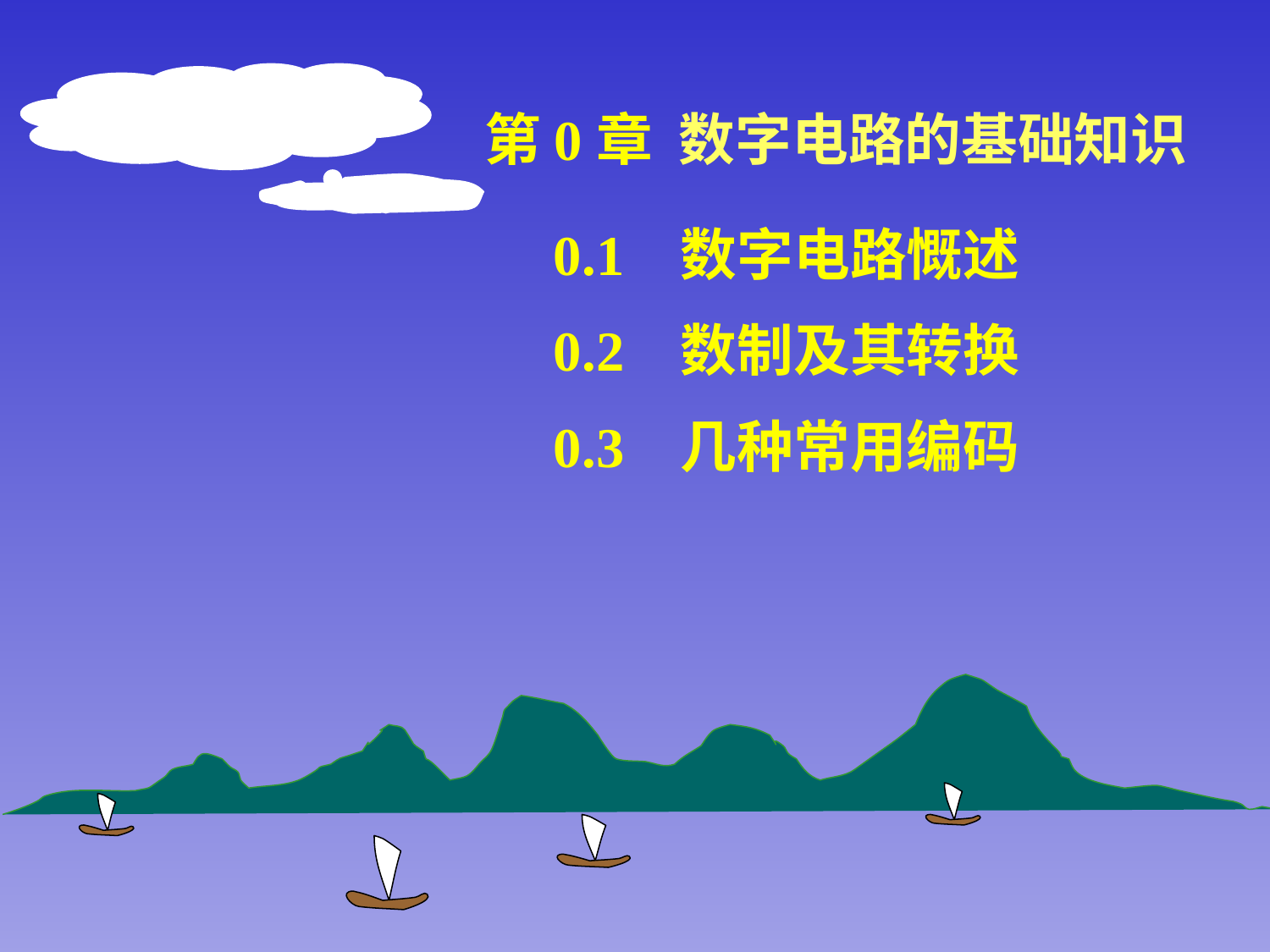

# 第0章  数字电路的基础知识

0.1   数字电路慨述
0.2   数制及其转换
0.3   几种常用编码